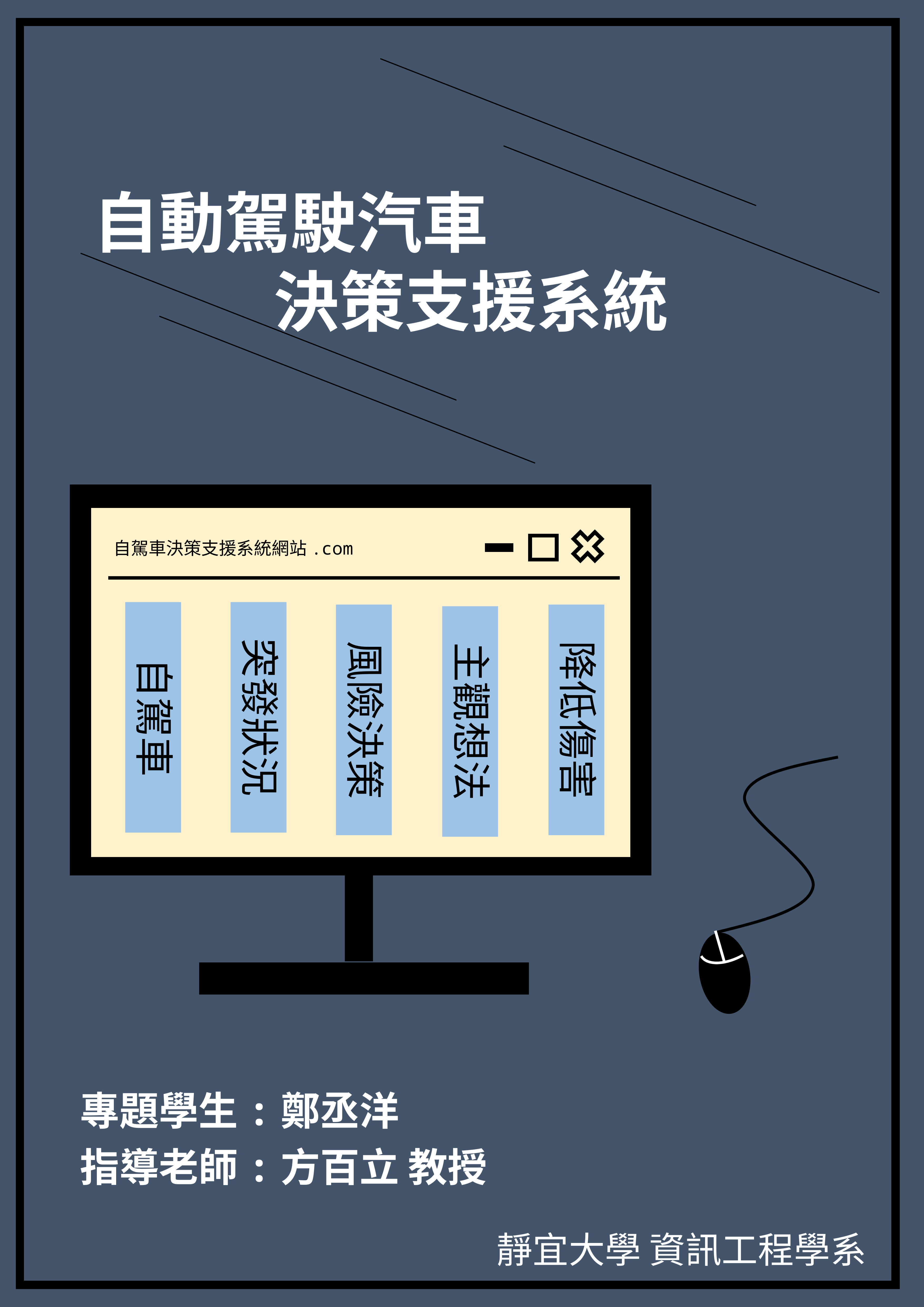

自動駕駛汽車
           決策支援系統

自駕車決策支援系統網站.com

自駕車
突發狀況
風險決策
降低傷害
主觀想法

專題學生:鄭丞洋
指導老師:方百立 教授
靜宜大學 資訊工程學系